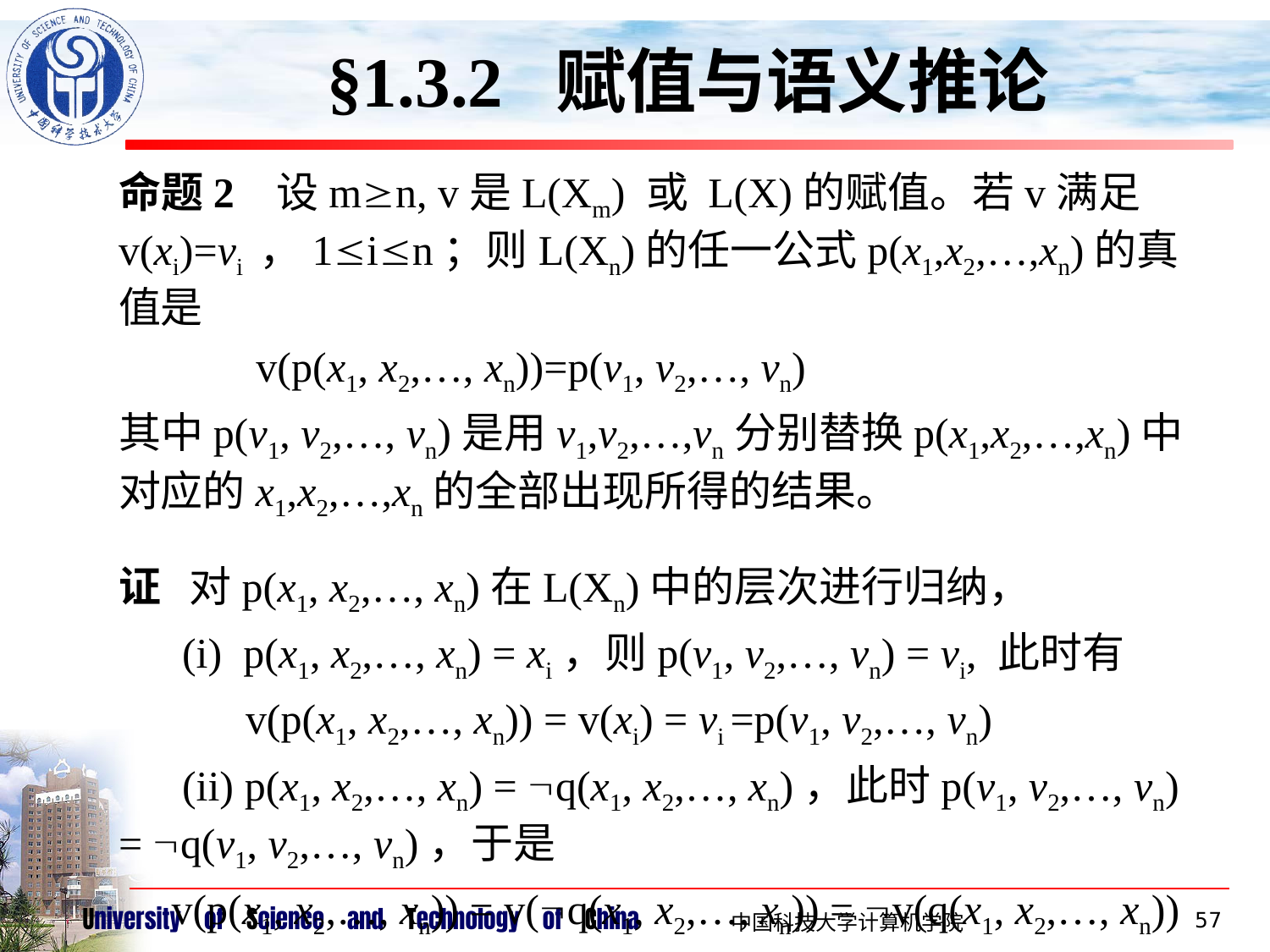

§1.3.2  赋值与语义推论
命题2   设m≥n, v是L(Xm) 或 L(X)的赋值。若v满足v(xi)=vi ，1≤i≤n；则L(Xn)的任一公式p(x1,x2,…,xn)的真值是
             v(p(x1, x2,…, xn))=p(v1, v2,…, vn)
其中p(v1, v2,…, vn)是用v1,v2,…,vn分别替换p(x1,x2,…,xn)中对应的x1,x2,…,xn的全部出现所得的结果。

证   对p(x1, x2,…, xn)在L(Xn)中的层次进行归纳，
      (i)  p(x1, x2,…, xn) = xi，则p(v1, v2,…, vn) = vi, 此时有
            v(p(x1, x2,…, xn)) = v(xi) = vi =p(v1, v2,…, vn)
      (ii) p(x1, x2,…, xn) = ¬q(x1, x2,…, xn)，此时p(v1, v2,…, vn) = ¬q(v1, v2,…, vn)，于是
     v(p(x1, x2,…, xn)) = v(¬q(x1, x2,…, xn)) = ¬v(q(x1, x2,…, xn))
                                 = ¬q(v1, v2,…, vn) = p(v1, v2,…, vn)